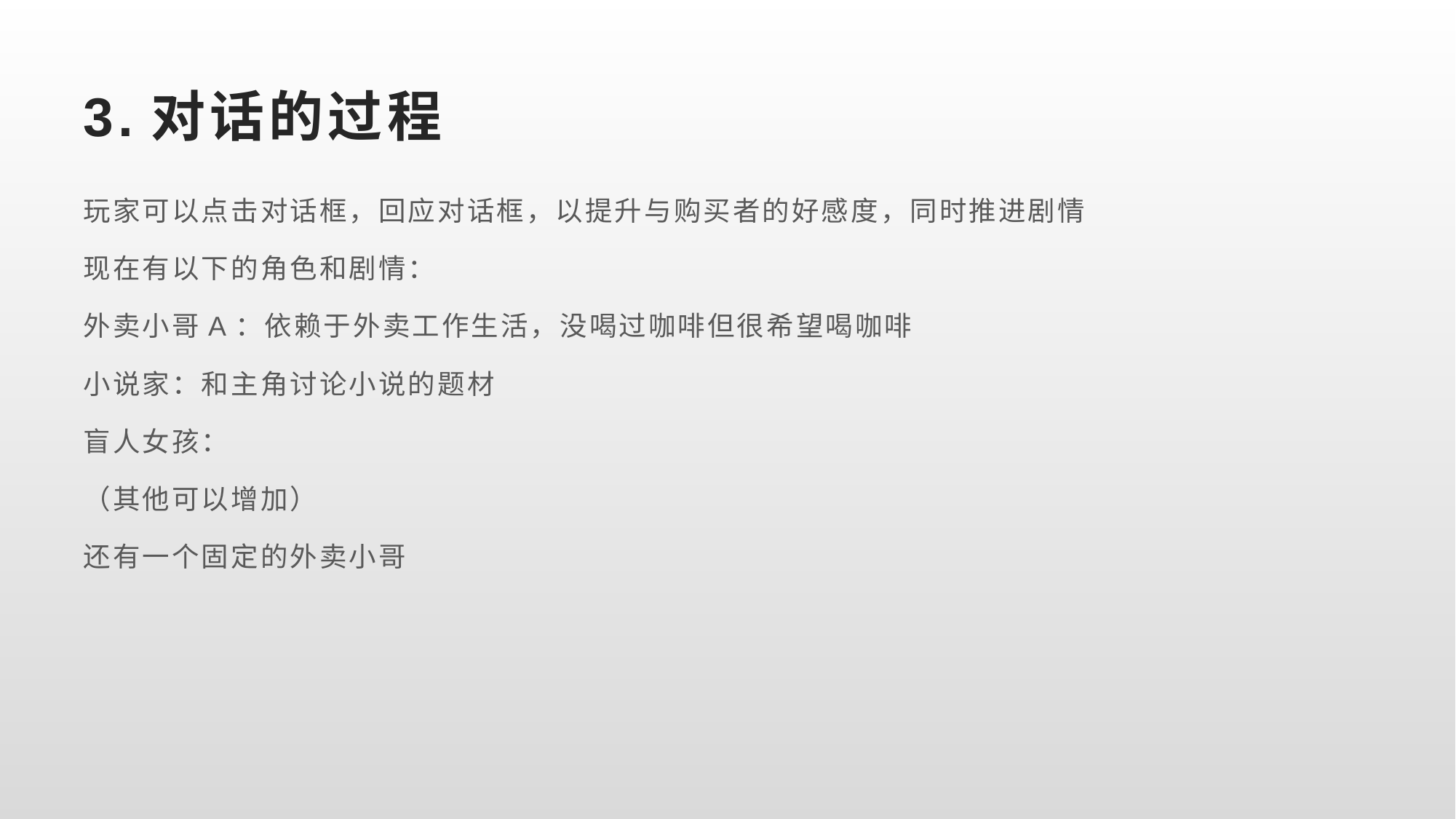

# 3.对话的过程
玩家可以点击对话框，回应对话框，以提升与购买者的好感度，同时推进剧情
现在有以下的角色和剧情：
外卖小哥A：依赖于外卖工作生活，没喝过咖啡但很希望喝咖啡
小说家：和主角讨论小说的题材
盲人女孩：
（其他可以增加）
还有一个固定的外卖小哥